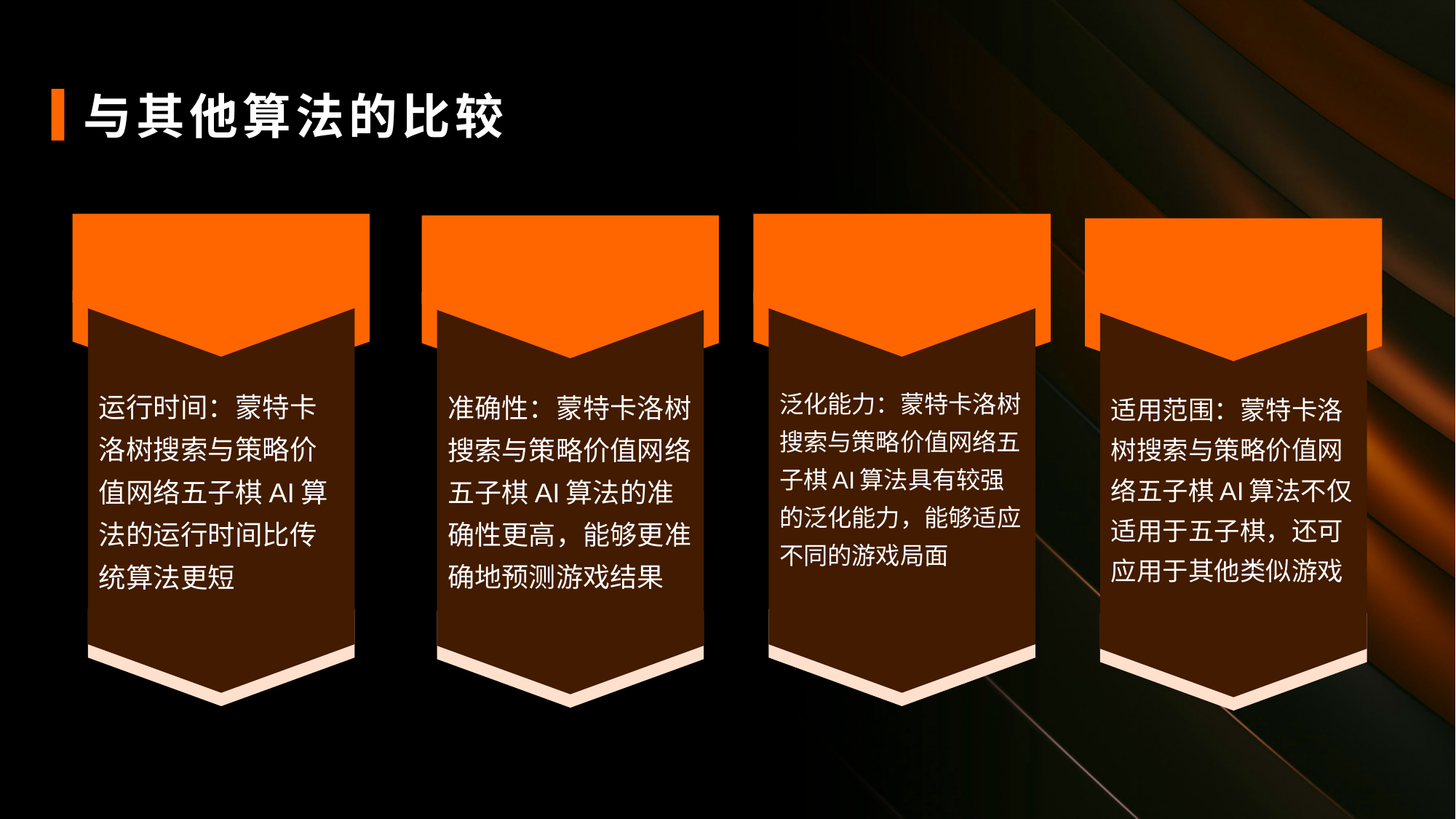

与其他算法的比较

运行时间：蒙特卡洛树搜索与策略价值网络五子棋AI算法的运行时间比传统算法更短
泛化能力：蒙特卡洛树搜索与策略价值网络五子棋AI算法具有较强的泛化能力，能够适应不同的游戏局面
准确性：蒙特卡洛树搜索与策略价值网络五子棋AI算法的准确性更高，能够更准确地预测游戏结果
适用范围：蒙特卡洛树搜索与策略价值网络五子棋AI算法不仅适用于五子棋，还可应用于其他类似游戏